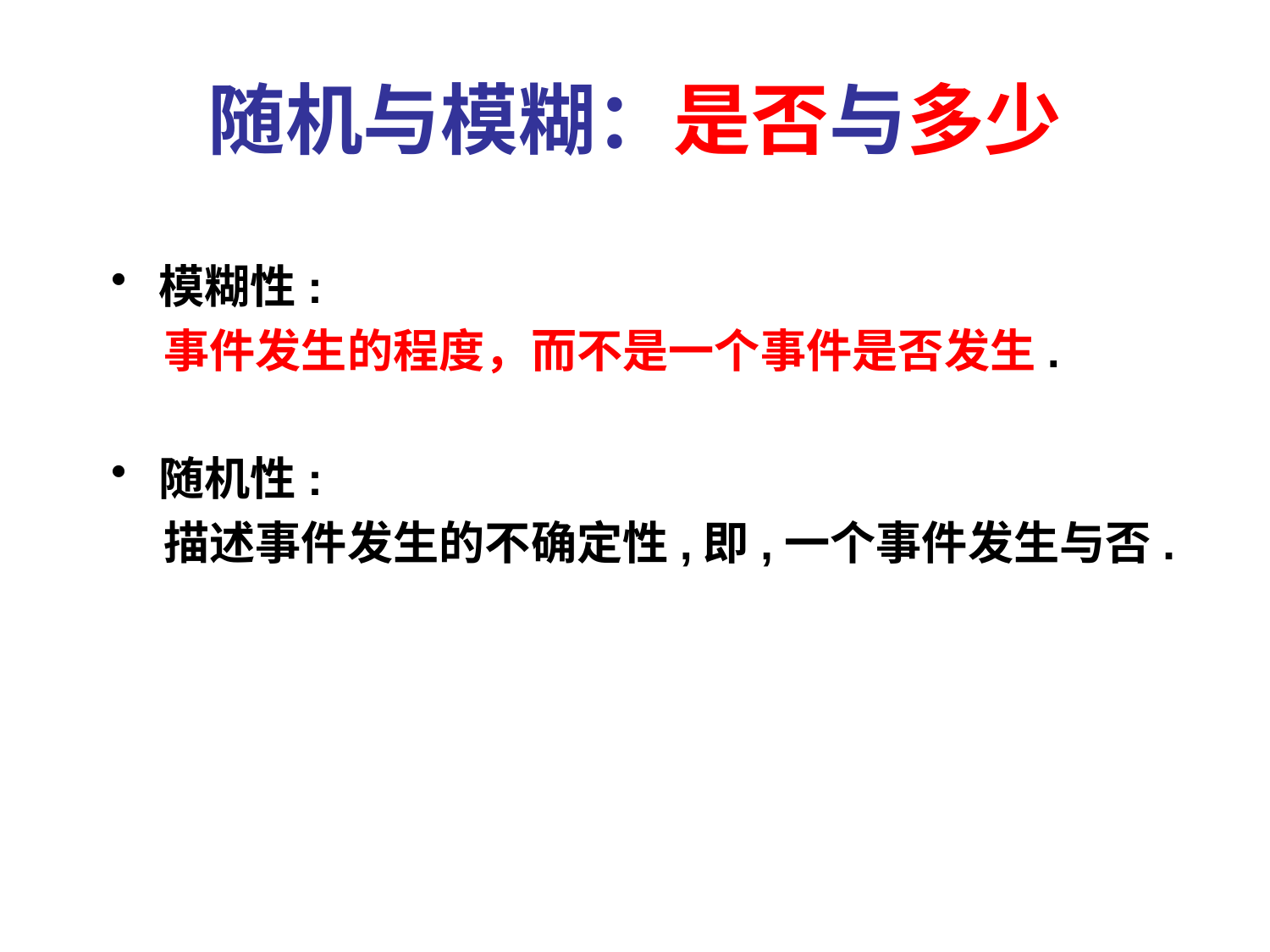

# 随机与模糊：是否与多少
模糊性:
    事件发生的程度，而不是一个事件是否发生.

随机性:
    描述事件发生的不确定性,即,一个事件发生与否.